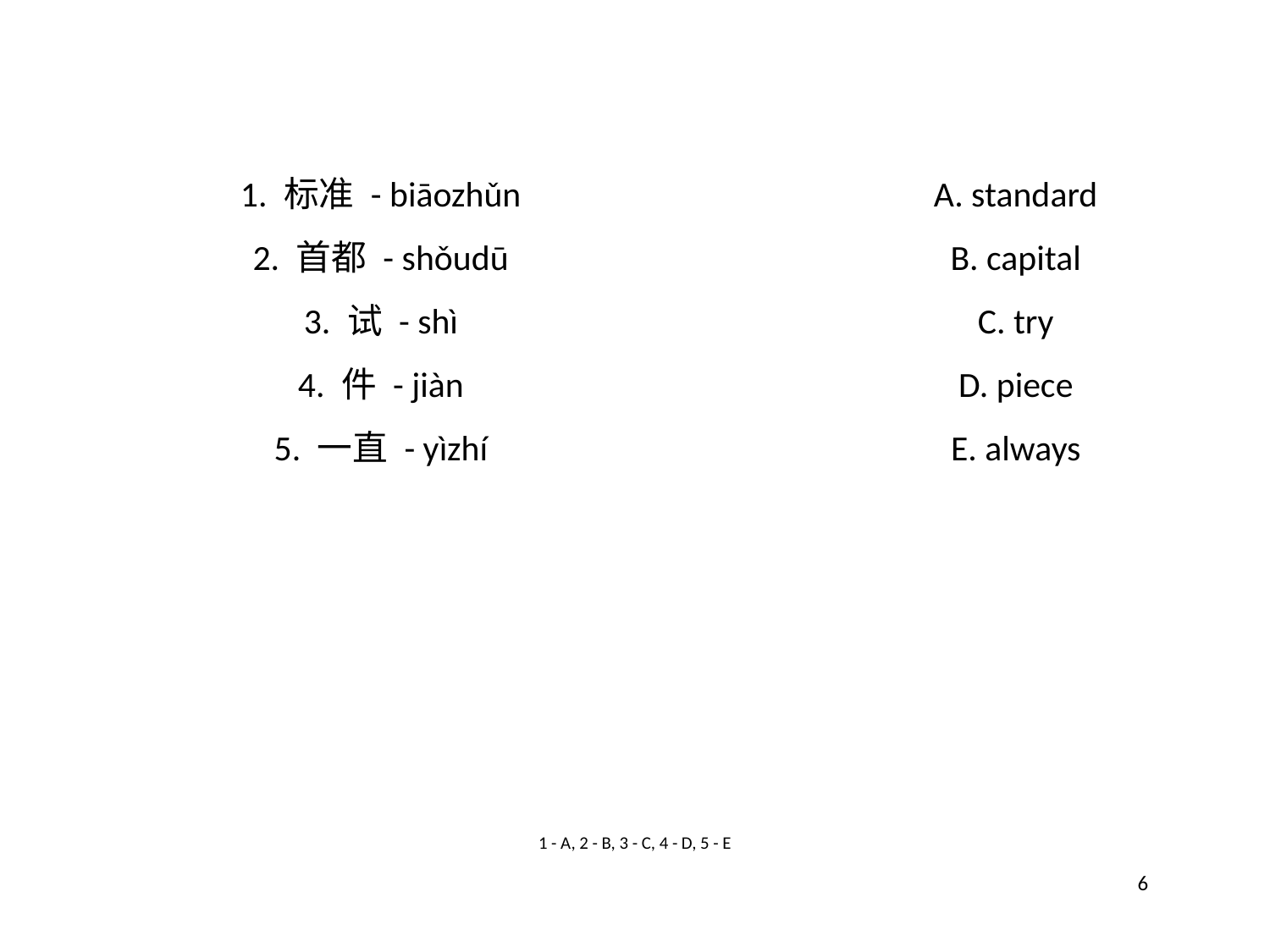

1. 标准 - biāozhǔn

A. standard

2. 首都 - shǒudū

B. capital

3. 试 - shì

C. try

4. 件 - jiàn

D. piece

5. 一直 - yìzhí

E. always
1 - A, 2 - B, 3 - C, 4 - D, 5 - E

6